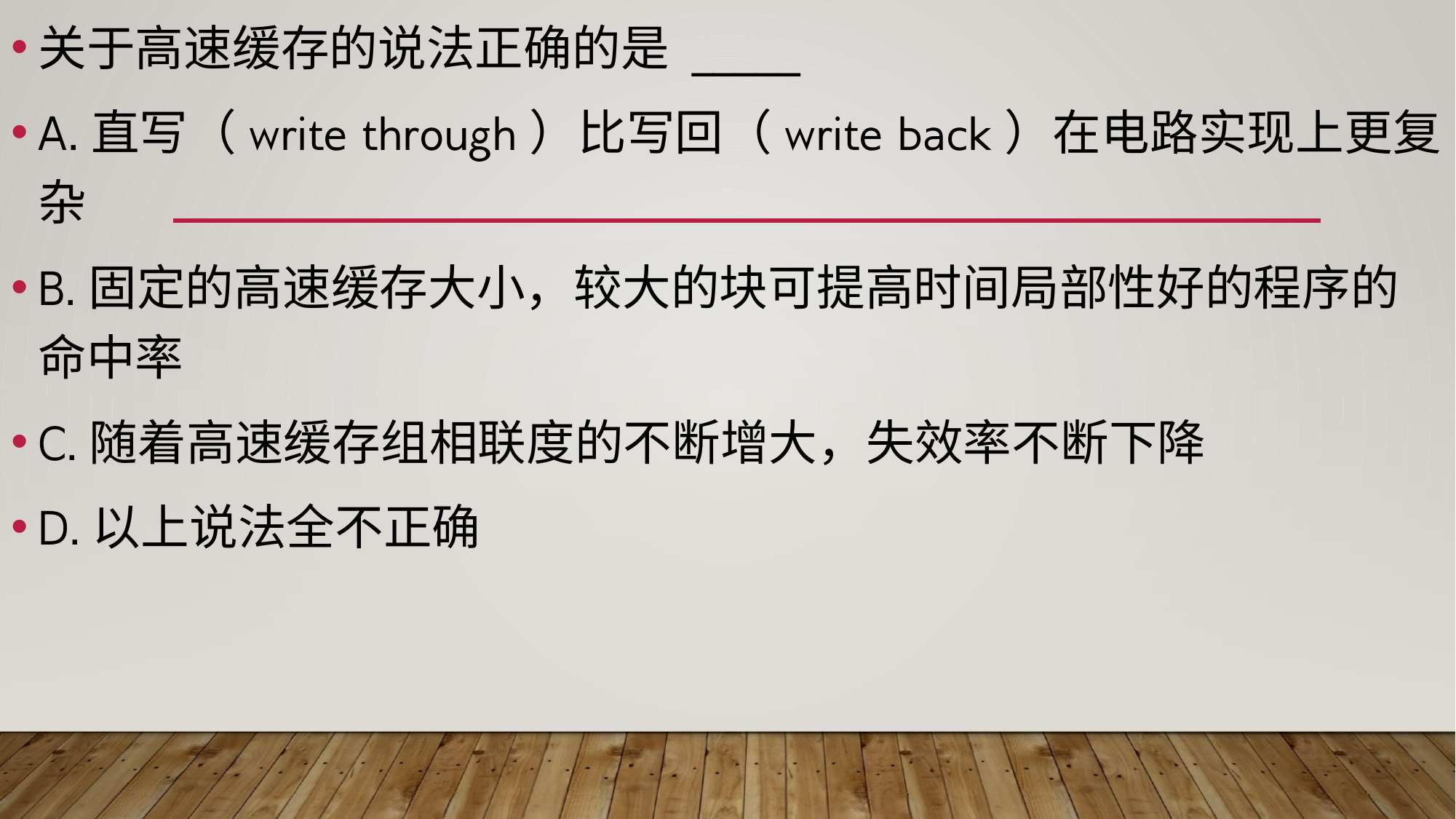

关于高速缓存的说法正确的是 _____
A.直写（write through）比写回（write back）在电路实现上更复杂
B.固定的高速缓存大小，较大的块可提高时间局部性好的程序的命中率
C.随着高速缓存组相联度的不断增大，失效率不断下降
D.以上说法全不正确